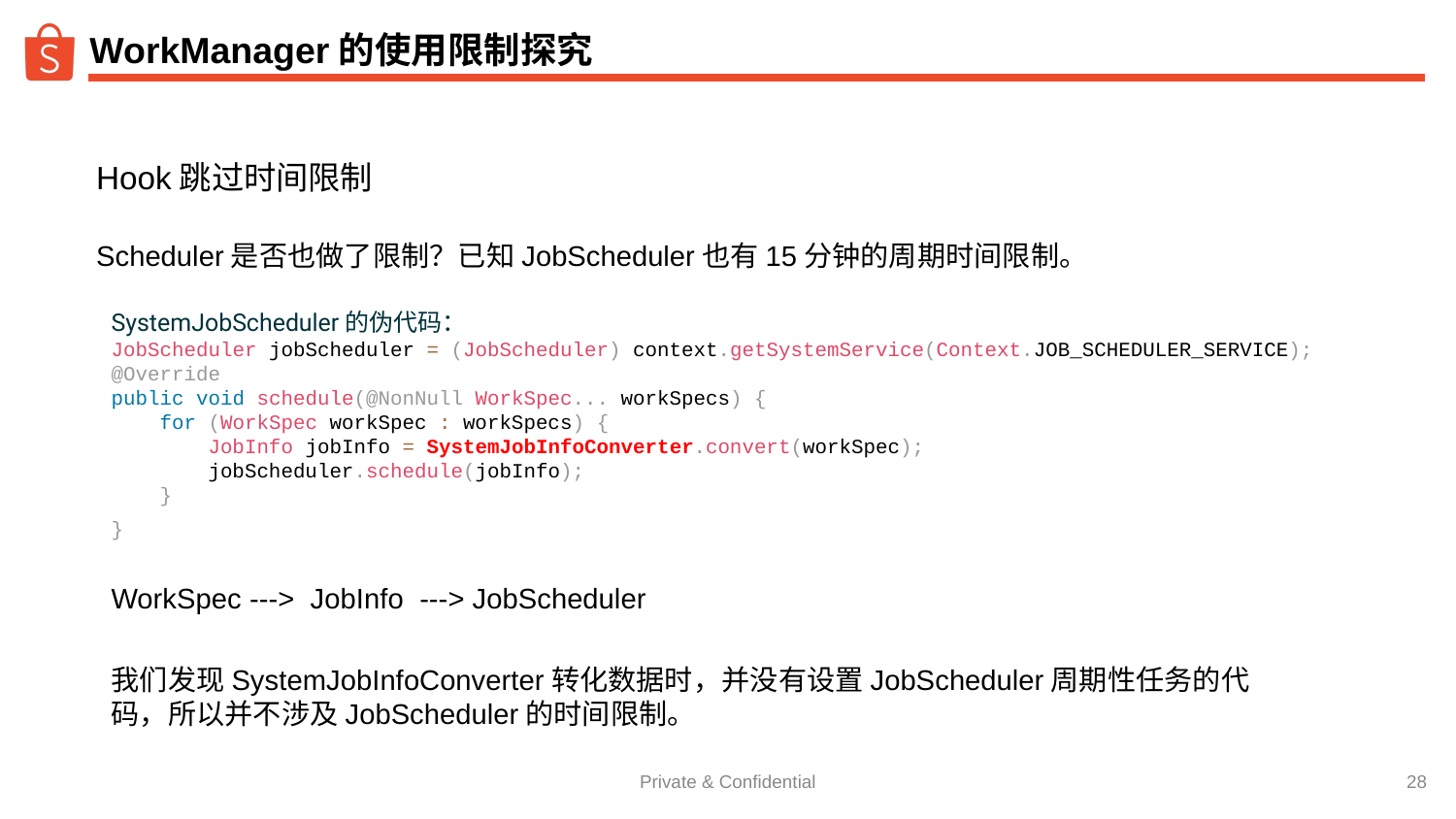

# WorkManager的使用限制探究
Hook跳过时间限制
Scheduler是否也做了限制？已知JobScheduler也有15分钟的周期时间限制。
SystemJobScheduler的伪代码：
JobScheduler jobScheduler = (JobScheduler) context.getSystemService(Context.JOB_SCHEDULER_SERVICE);
@Override
public void schedule(@NonNull WorkSpec... workSpecs) {
    for (WorkSpec workSpec : workSpecs) {
        JobInfo jobInfo = SystemJobInfoConverter.convert(workSpec);
        jobScheduler.schedule(jobInfo);
    }
}
WorkSpec --->  JobInfo  ---> JobScheduler
我们发现SystemJobInfoConverter转化数据时，并没有设置JobScheduler周期性任务的代码，所以并不涉及JobScheduler的时间限制。
28